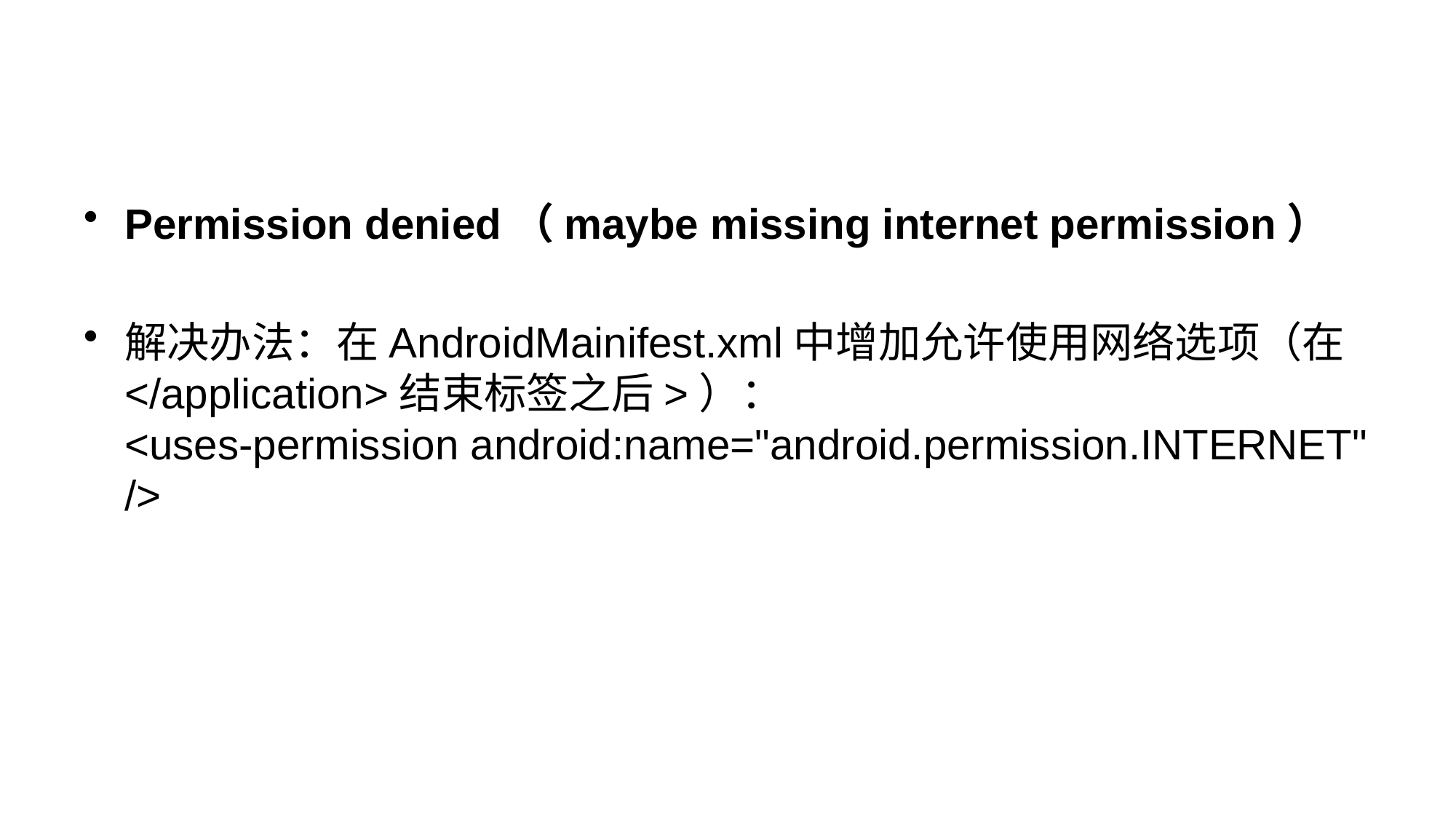

#
Permission denied（maybe missing internet permission）

解决办法：在AndroidMainifest.xml中增加允许使用网络选项（在</application>结束标签之后>）：
<uses-permission android:name="android.permission.INTERNET" />